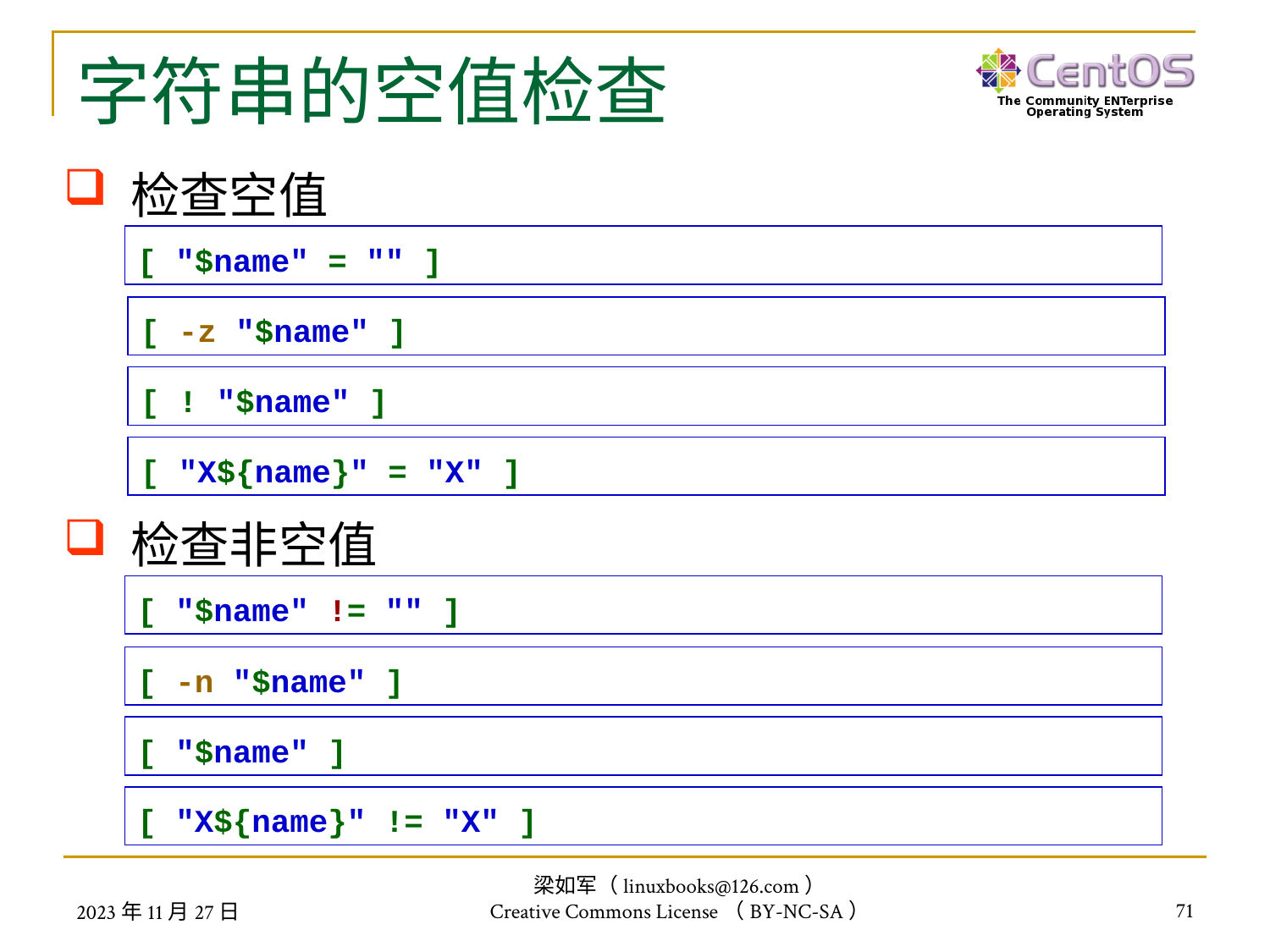

# 字符串的空值检查
 检查空值
[ "$name" = "" ]
[ -z "$name" ]
[ ! "$name" ]
[ "X${name}" = "X" ]
 检查非空值
[ "$name" != "" ]
[ -n "$name" ]
[ "$name" ]
[ "X${name}" != "X" ]
梁如军（linuxbooks@126.com）
Creative Commons License（BY-NC-SA）
2023年11月27日
71